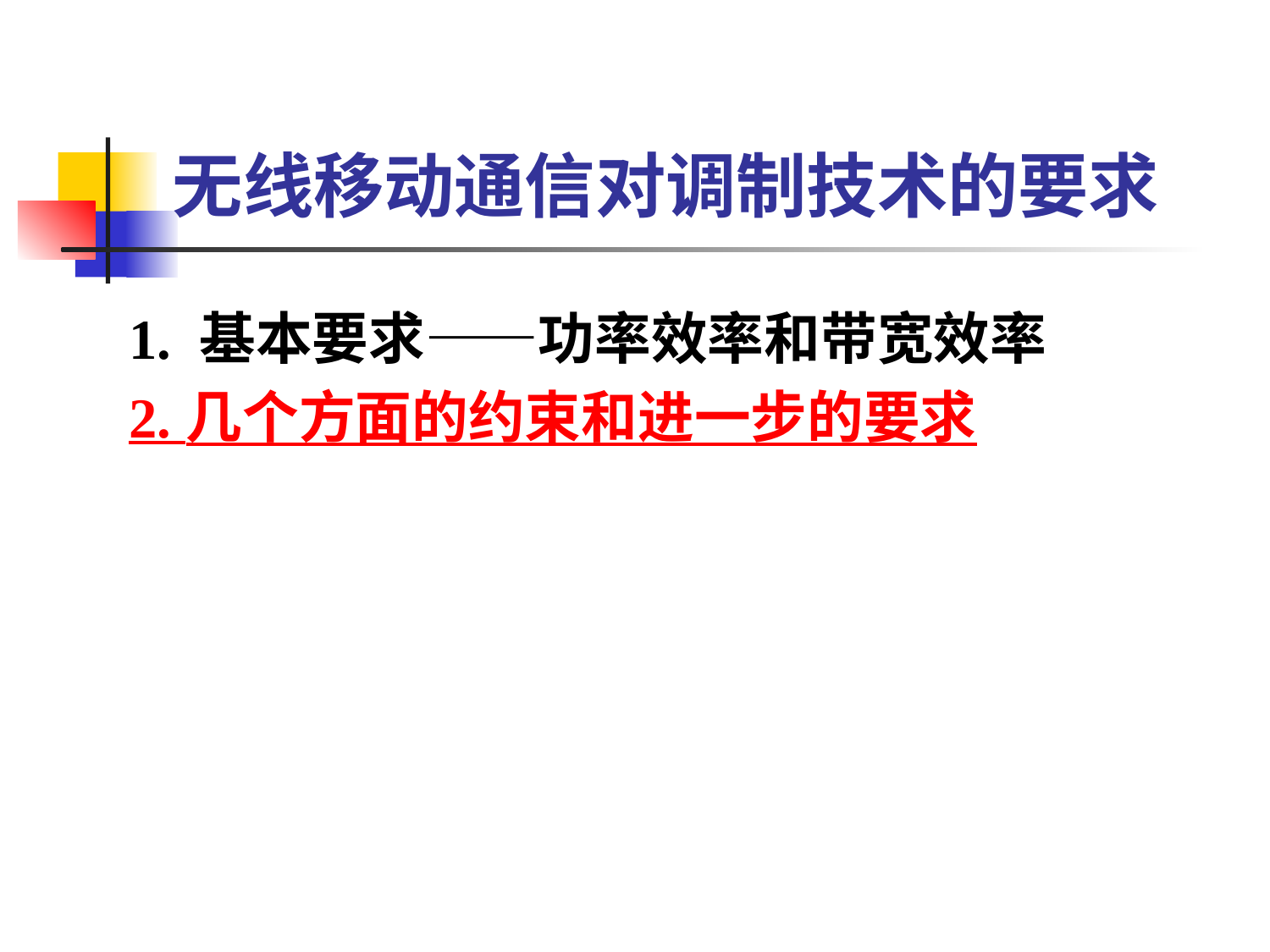

# 无线移动通信对调制技术的要求
1. 基本要求——功率效率和带宽效率
2. 几个方面的约束和进一步的要求